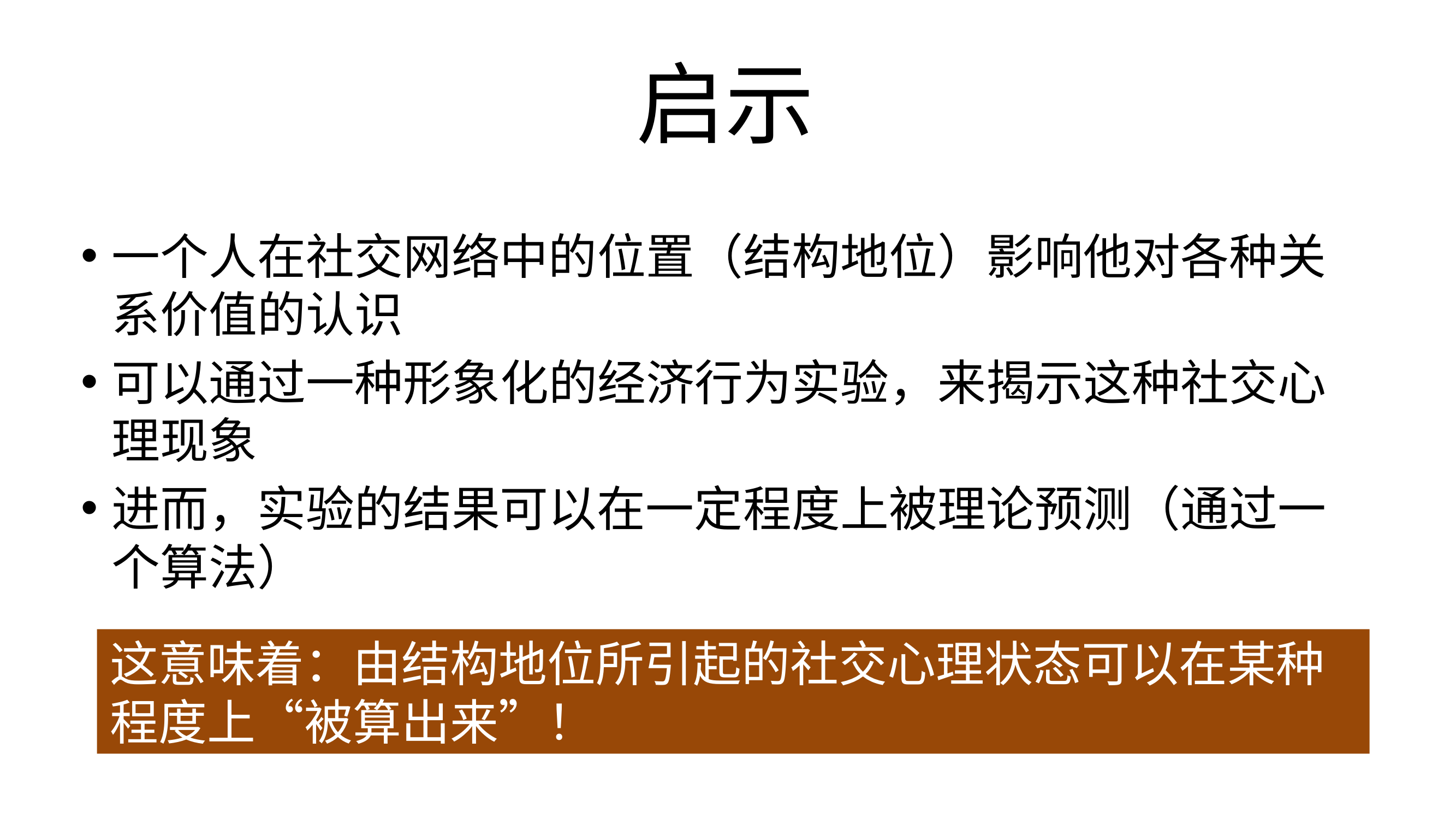

# 启示
一个人在社交网络中的位置（结构地位）影响他对各种关系价值的认识
可以通过一种形象化的经济行为实验，来揭示这种社交心理现象
进而，实验的结果可以在一定程度上被理论预测（通过一个算法）
这意味着：由结构地位所引起的社交心理状态可以在某种程度上“被算出来”！